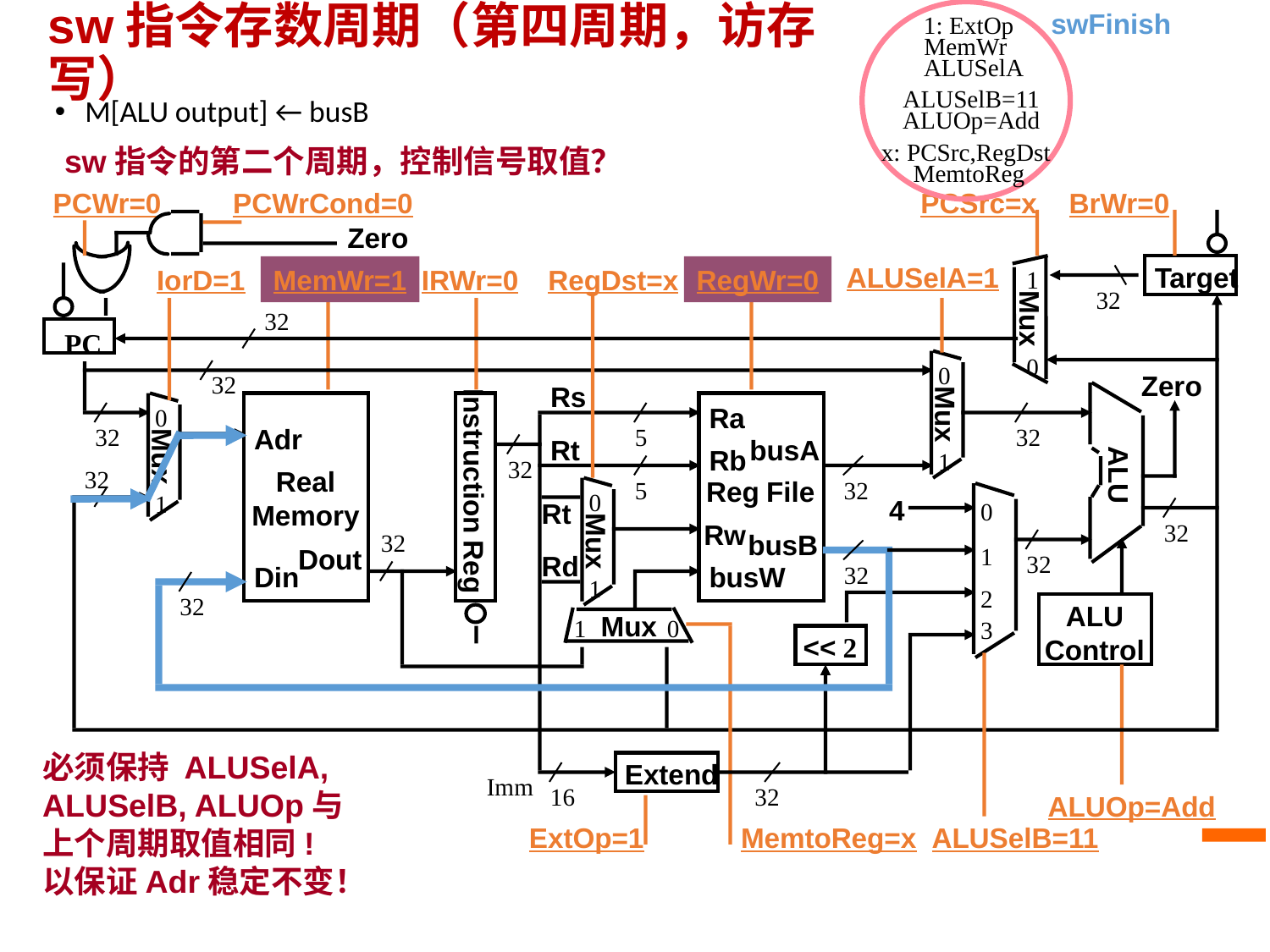

swFinish

1: ExtOp
MemWr
ALUSelA
ALUSelB=11
ALUOp=Add
x: PCSrc,RegDst
MemtoReg
# sw指令存数周期（第四周期，访存写）
M[ALU output] ← busB
sw指令的第二个周期，控制信号取值？
PCWr=0
PCWrCond=0
PCSrc=x
BrWr=0

Zero

ALUSelA=1
Target

IorD=1
MemWr=1
IRWr=0
RegDst=x
RegWr=0
1

32

Mux

32

PC

0

0

Mux
1

Zero
32

Rs

ALU

0

Mux
1

Ra

32
Adr
5
32
Rt
busA

Rb

32

Real
Memory
32

Instruction Reg
Reg File
5
32

0

Mux
1

4

Rt
0

Rw
32
32
busB

32
1
Dout

Rd

Din
busW
32

2

32

ALU
Control

Mux
1
0

3

<< 2

必须保持 ALUSelA, ALUSelB, ALUOp与上个周期取值相同! 以保证Adr稳定不变！
Extend

16

Imm

32
ALUOp=Add

ExtOp=1
MemtoReg=x
ALUSelB=11